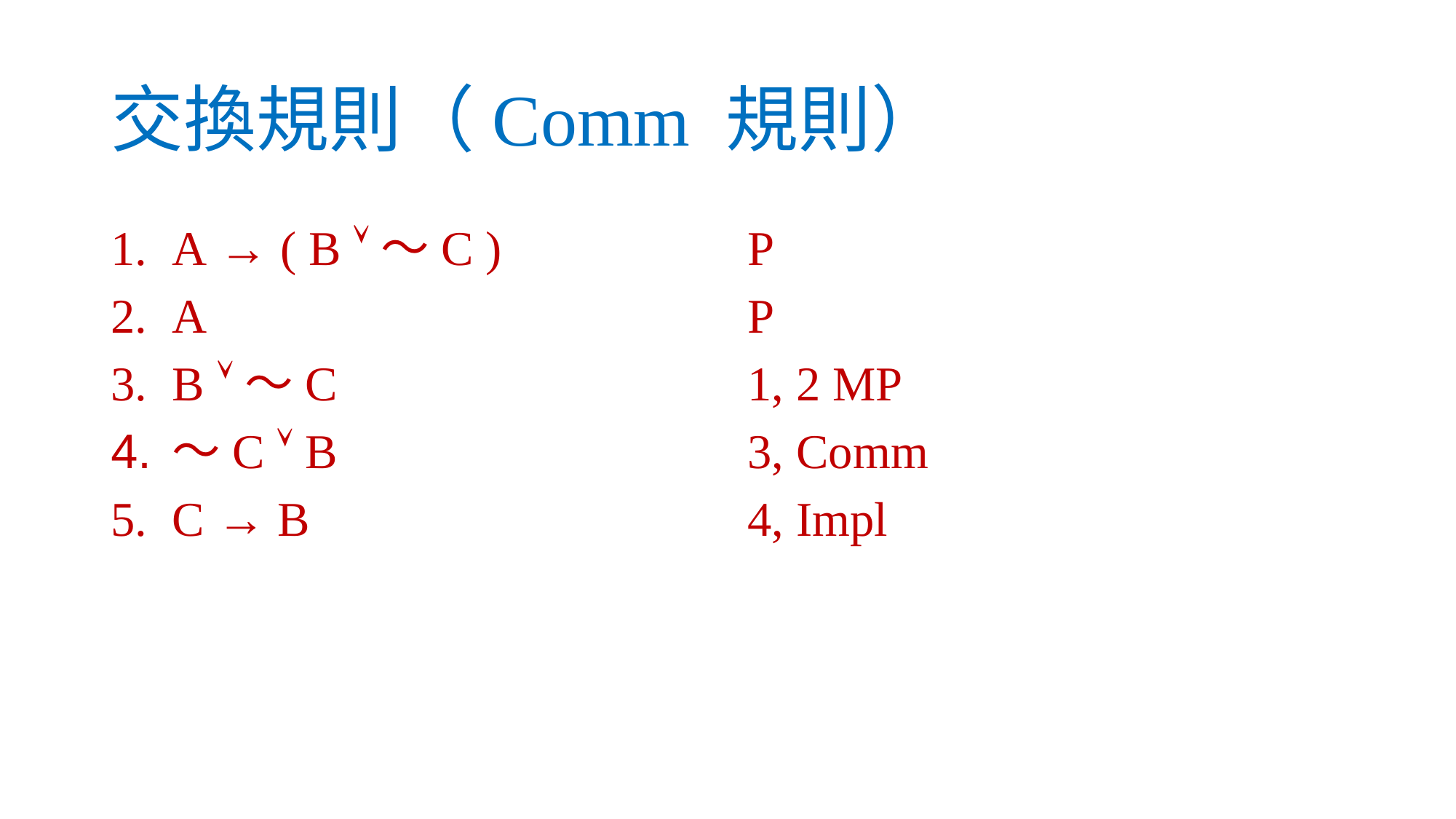

# 交換規則（Comm 規則）
A → ( B ∨～C )
A
B ∨～C
～C ∨ B
C → B
P
P
1, 2 MP
3, Comm
4, Impl